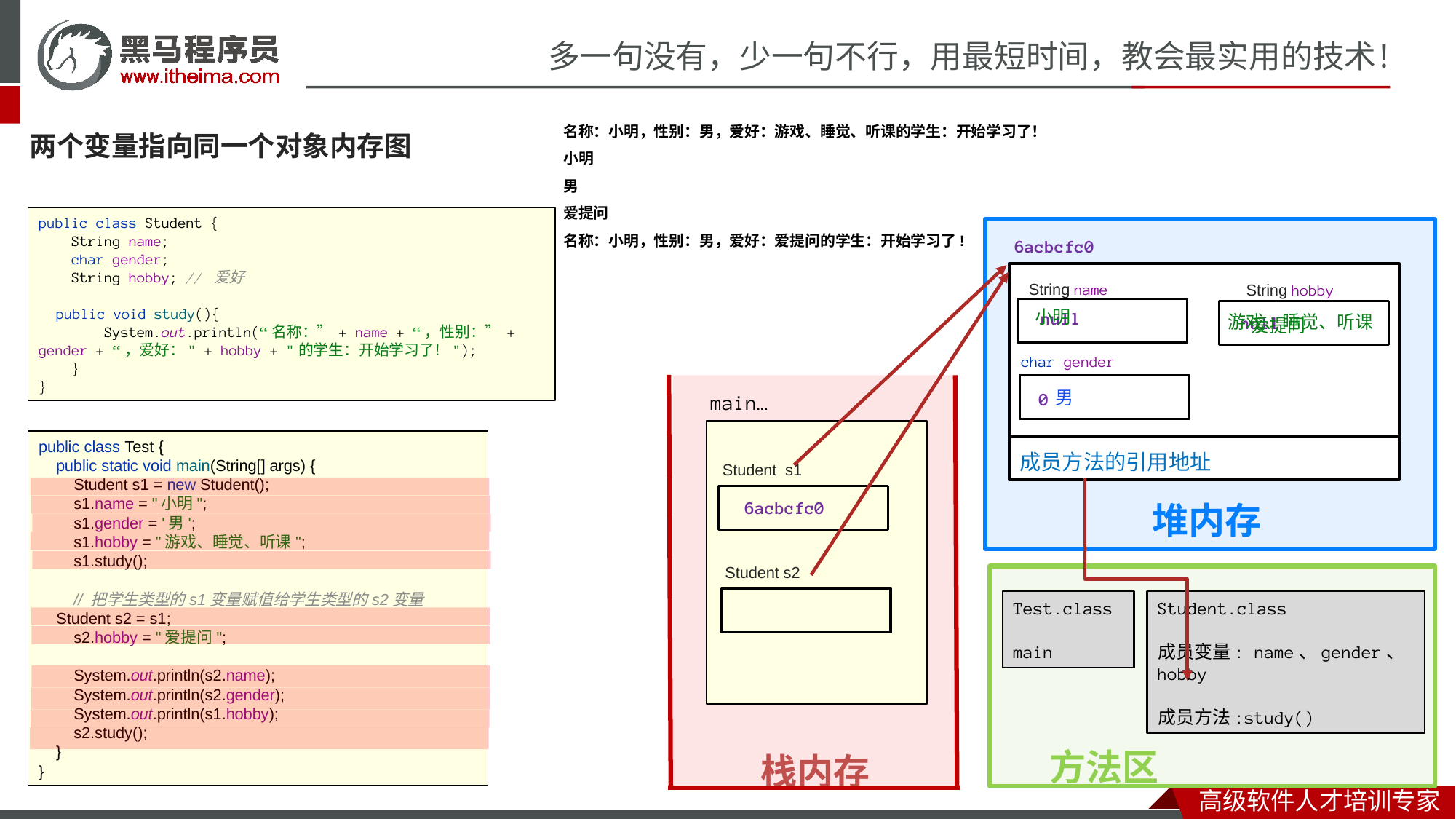

名称：小明，性别：男，爱好：游戏、睡觉、听课的学生：开始学习了！
小明
男
爱提问
名称：小明，性别：男，爱好：爱提问的学生：开始学习了!
两个变量指向同一个对象内存图

public class Student {
    String name;
    char gender;
    String hobby; // 爱好
    public void study(){
        System.out.println(“名称：” + name + “，性别：” + gender + “，爱好：" + hobby + "的学生：开始学习了！");
    }
}

堆内存
6acbcfc0

String name
String hobby

小明

null
游戏、睡觉、听课
null
爱提问
char gender

栈内存

男
0
main…

public class Test {
    public static void main(String[] args) {
        Student s1 = new Student();
        s1.name = "小明";
        s1.gender = '男';
        s1.hobby = "游戏、睡觉、听课";
        s1.study();
        // 把学生类型的s1变量赋值给学生类型的s2变量
    Student s2 = s1;
        s2.hobby = "爱提问";
        System.out.println(s2.name);
        System.out.println(s2.gender);
        System.out.println(s1.hobby);
        s2.study();
    }
}
成员方法的引用地址
Student  s1

6acbcfc0

Student s2

方法区

Test.class

main
Student.class

成员变量: name、gender、hobby

成员方法:study()